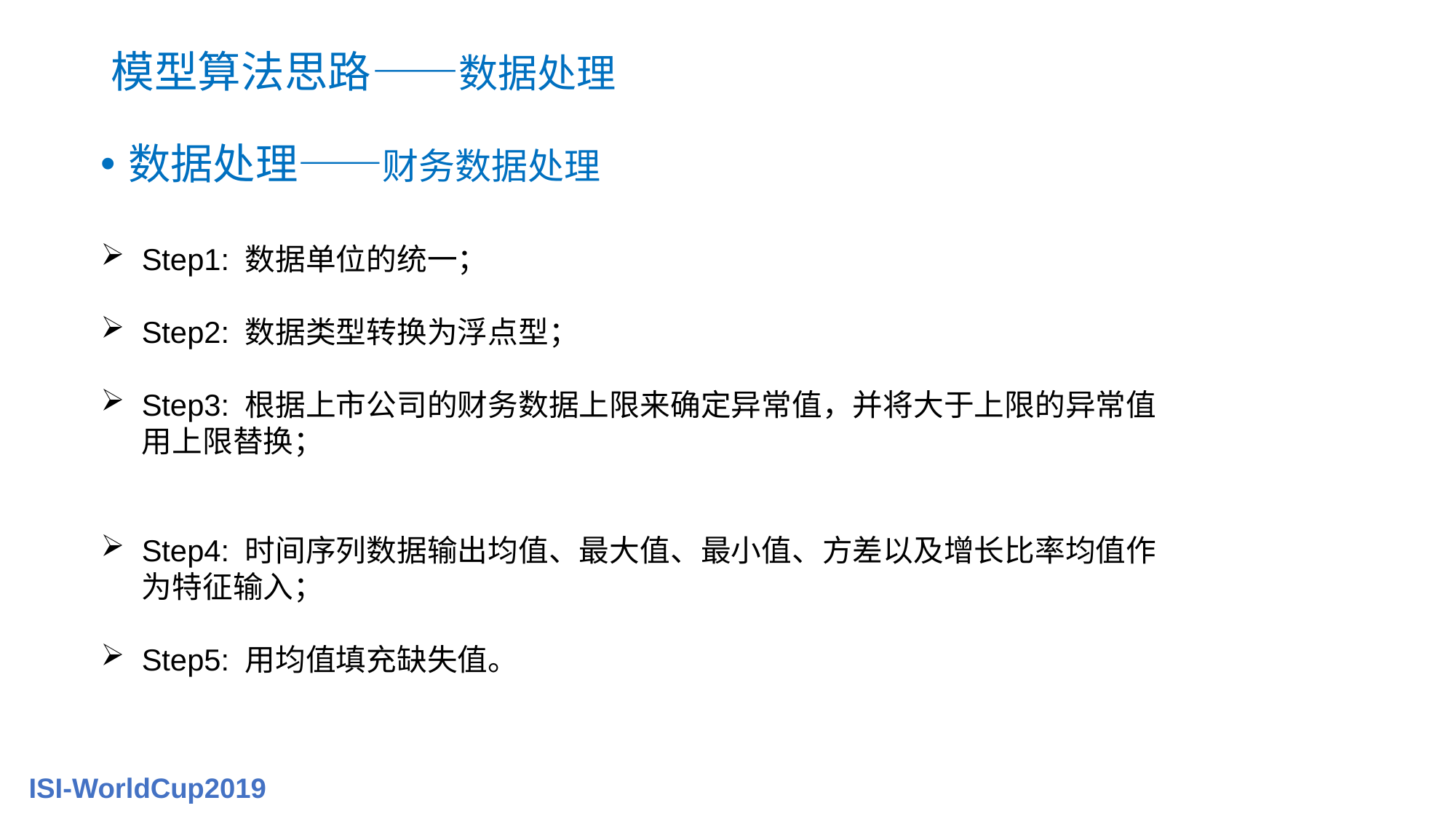

# 模型算法思路——数据处理
数据处理——财务数据处理

Step1: 数据单位的统一；

Step2: 数据类型转换为浮点型；

Step3: 根据上市公司的财务数据上限来确定异常值，并将大于上限的异常值用上限替换；

Step4: 时间序列数据输出均值、最大值、最小值、方差以及增长比率均值作为特征输入；

Step5: 用均值填充缺失值。

ISI-WorldCup2019